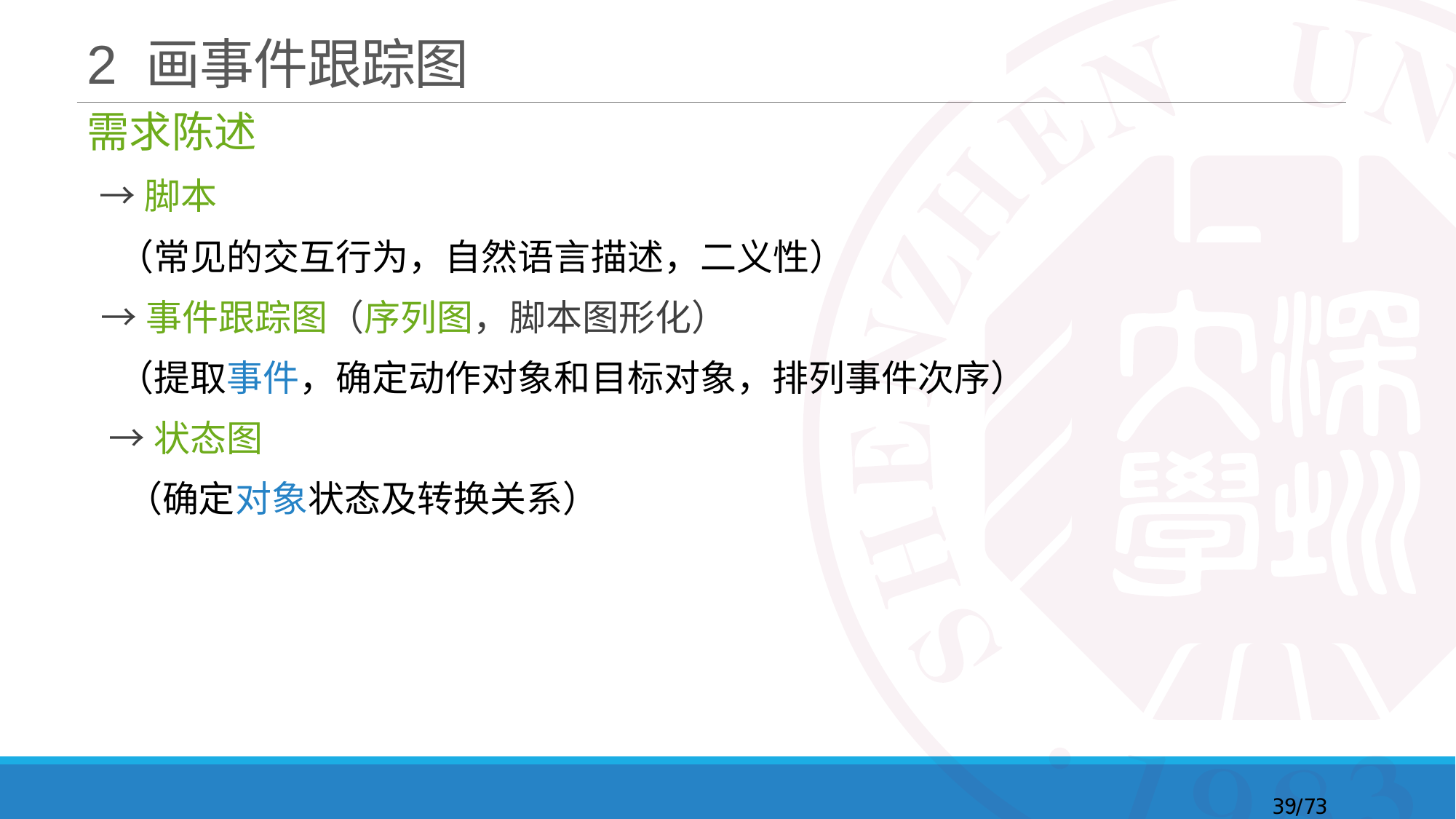

# 2 画事件跟踪图
需求陈述
   →脚本
    （常见的交互行为，自然语言描述，二义性）
   →事件跟踪图（序列图，脚本图形化）
    （提取事件，确定动作对象和目标对象，排列事件次序）
    →状态图
     （确定对象状态及转换关系）

39/73